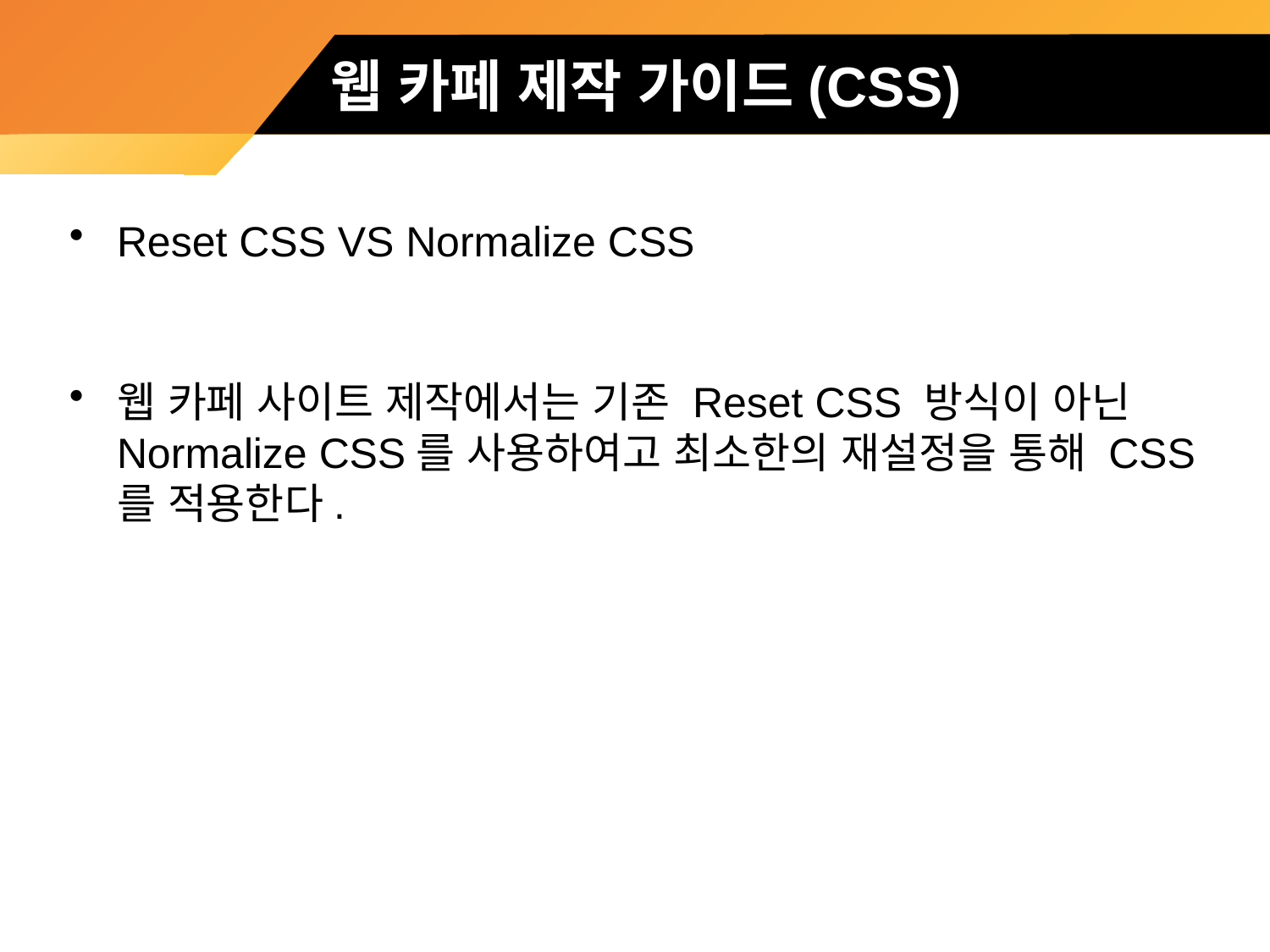

# 웹 카페 제작 가이드(CSS)
Reset CSS VS Normalize CSS

웹 카페 사이트 제작에서는 기존 Reset CSS 방식이 아닌 Normalize CSS를 사용하여고 최소한의 재설정을 통해 CSS를 적용한다.